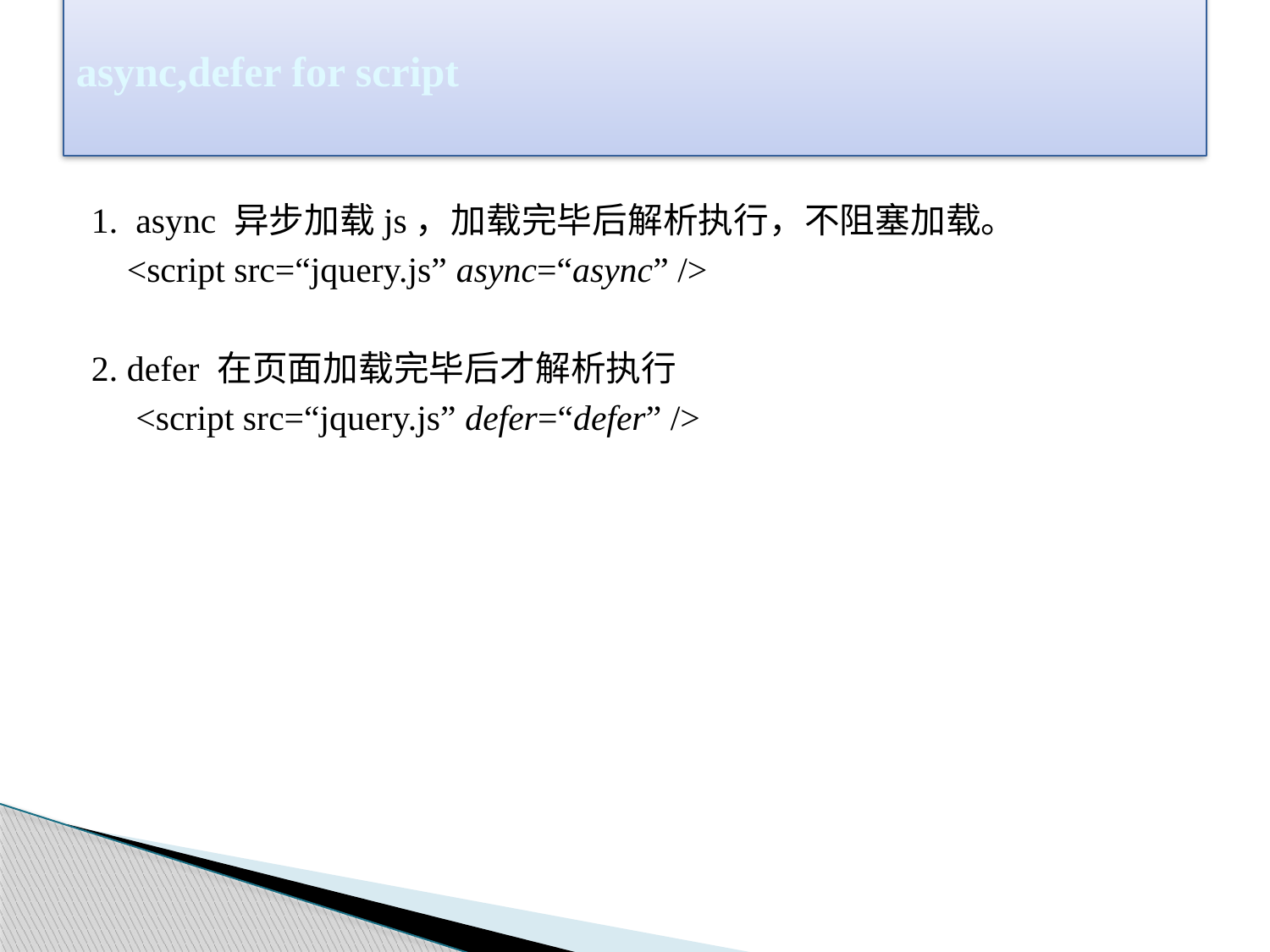

# async,defer for script

1.  async 异步加载js，加载完毕后解析执行，不阻塞加载。
	<script src=“jquery.js” async=“async” />

2. defer 在页面加载完毕后才解析执行
     <script src=“jquery.js” defer=“defer” />